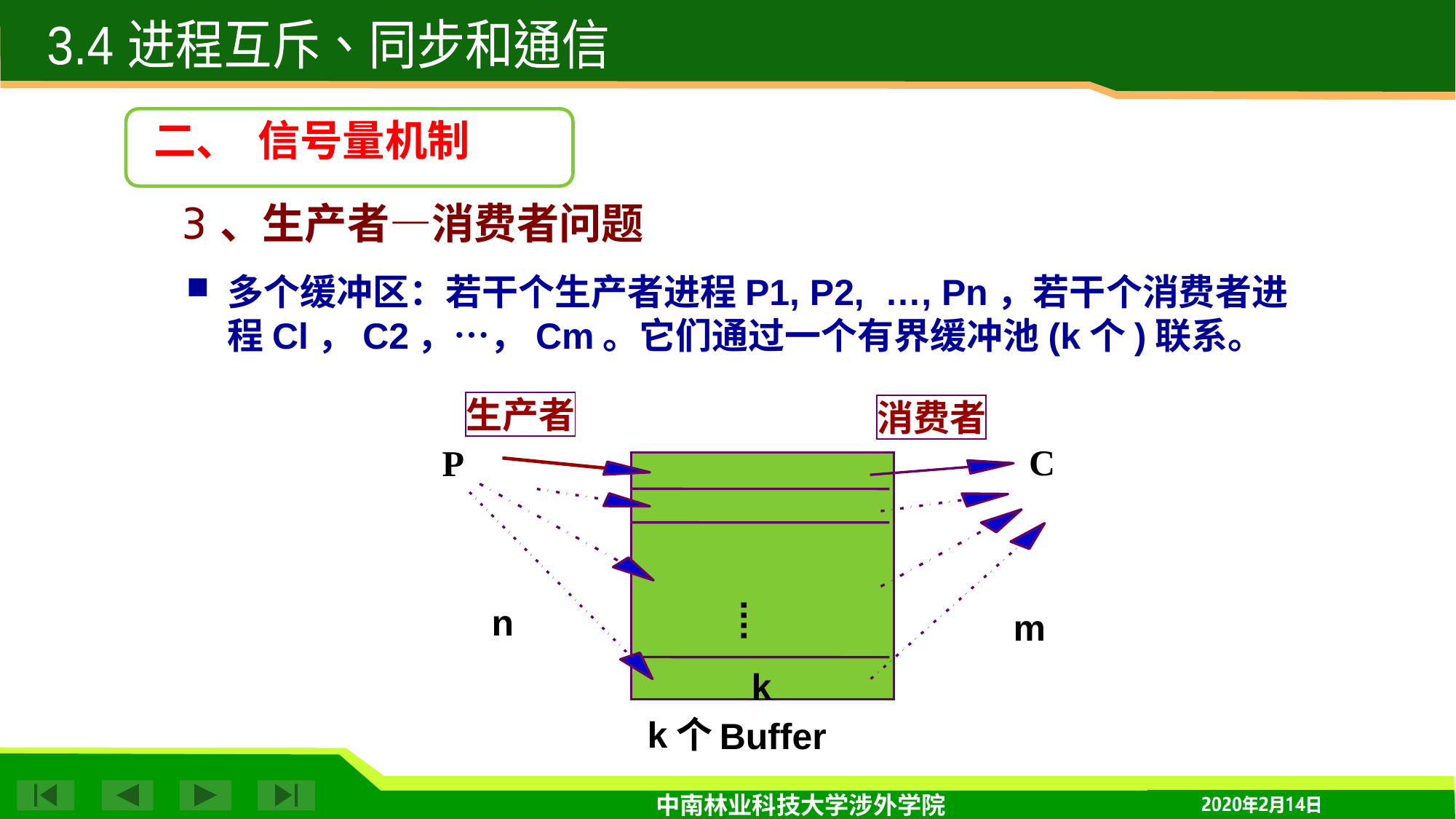

3.4 进程互斥、同步和通信
二、  信号量机制

3、生产者—消费者问题
多个缓冲区：若干个生产者进程P1, P2,  …, Pn，若干个消费者进程Cl，C2，…，Cm。它们通过一个有界缓冲池(k个)联系。
生产者
消费者
C
P

....

n

m

k

k个
Buffer